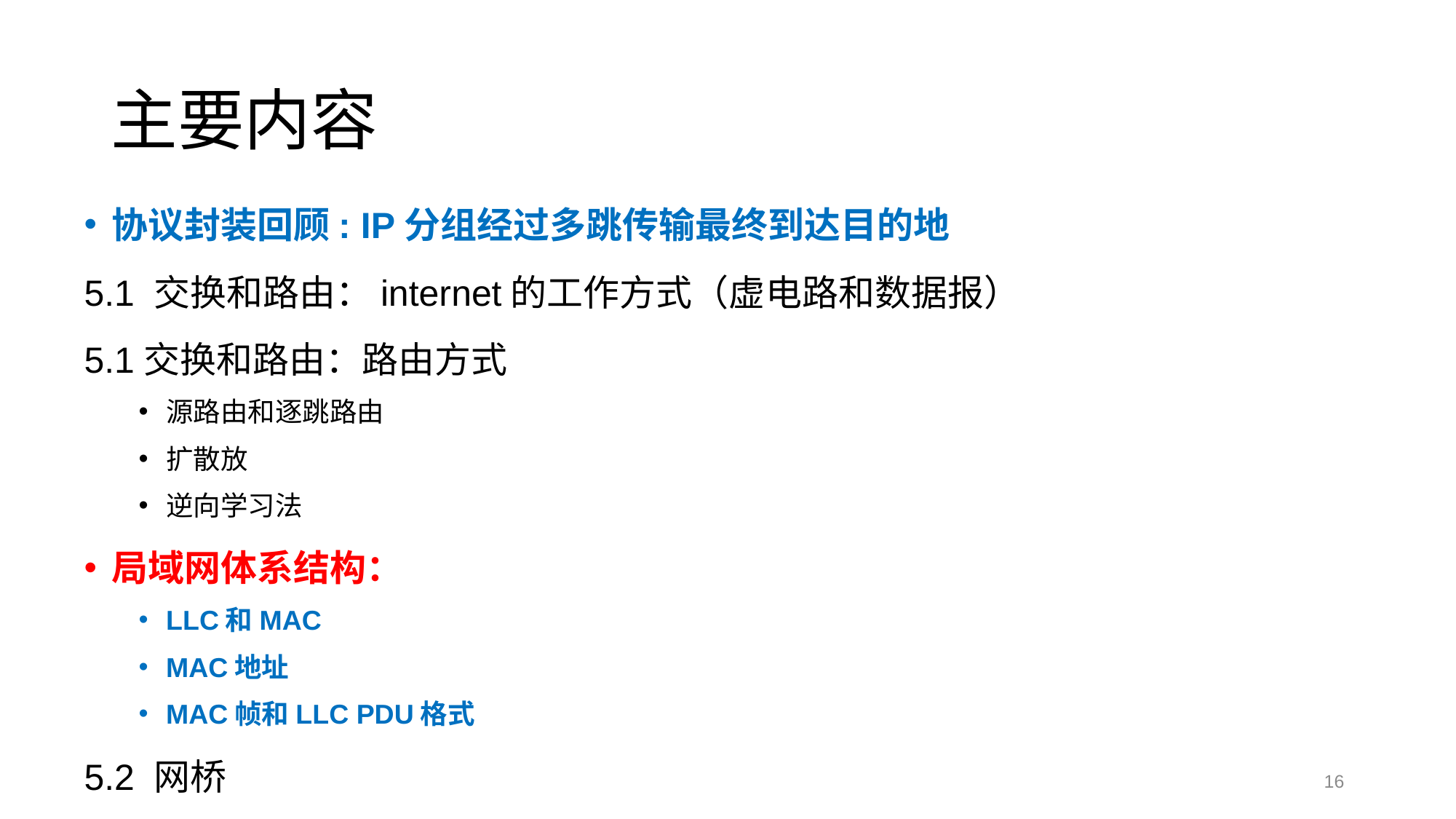

# 主要内容
协议封装回顾: IP分组经过多跳传输最终到达目的地
5.1 交换和路由：internet的工作方式（虚电路和数据报）
5.1交换和路由：路由方式
源路由和逐跳路由
扩散放
逆向学习法
局域网体系结构：
LLC和MAC
MAC地址
MAC帧和LLC PDU格式
5.2 网桥
16